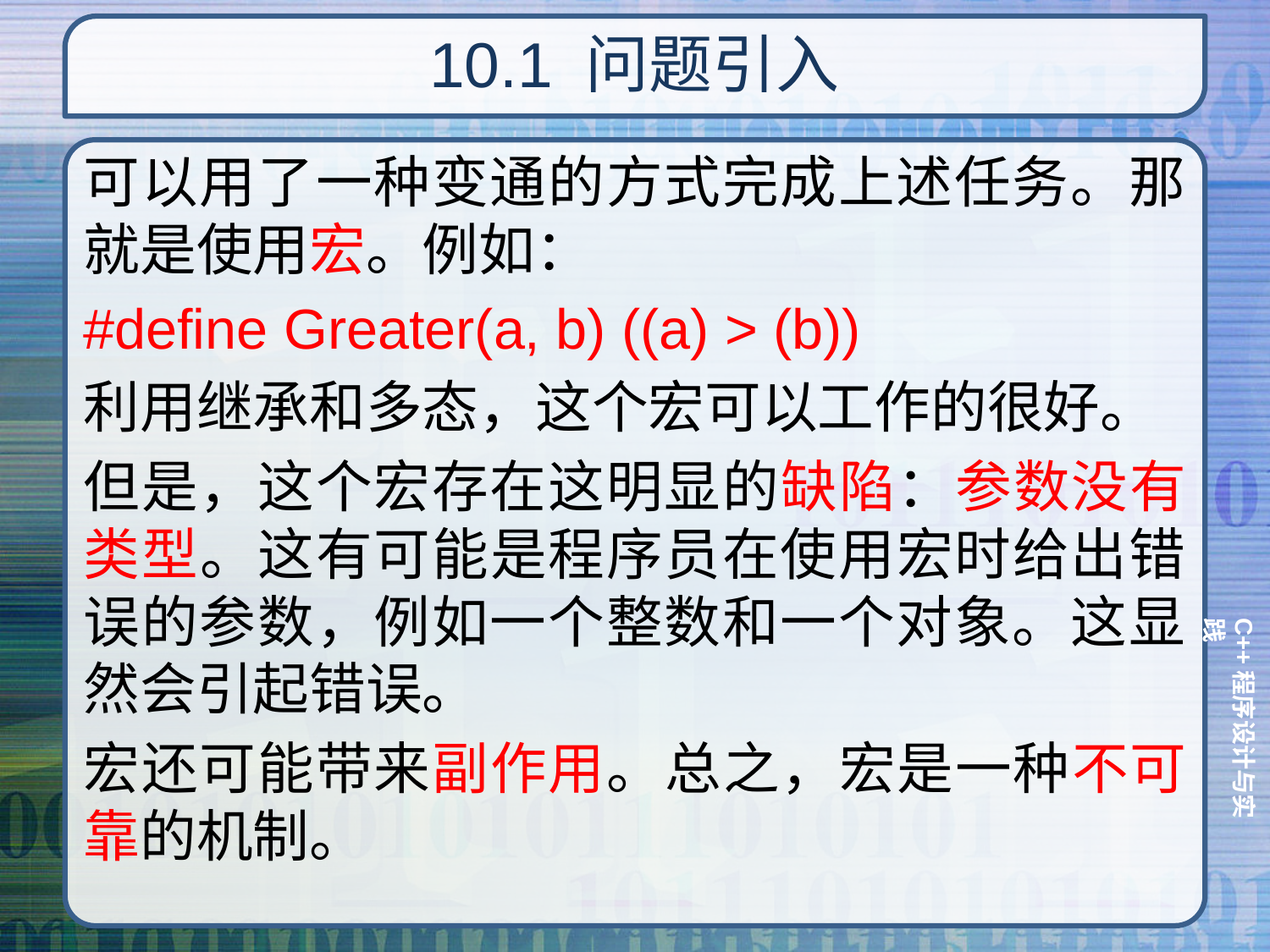

# 10.1 问题引入
可以用了一种变通的方式完成上述任务。那就是使用宏。例如：
#define Greater(a, b) ((a) > (b))
利用继承和多态，这个宏可以工作的很好。
但是，这个宏存在这明显的缺陷：参数没有类型。这有可能是程序员在使用宏时给出错误的参数，例如一个整数和一个对象。这显然会引起错误。
宏还可能带来副作用。总之，宏是一种不可靠的机制。